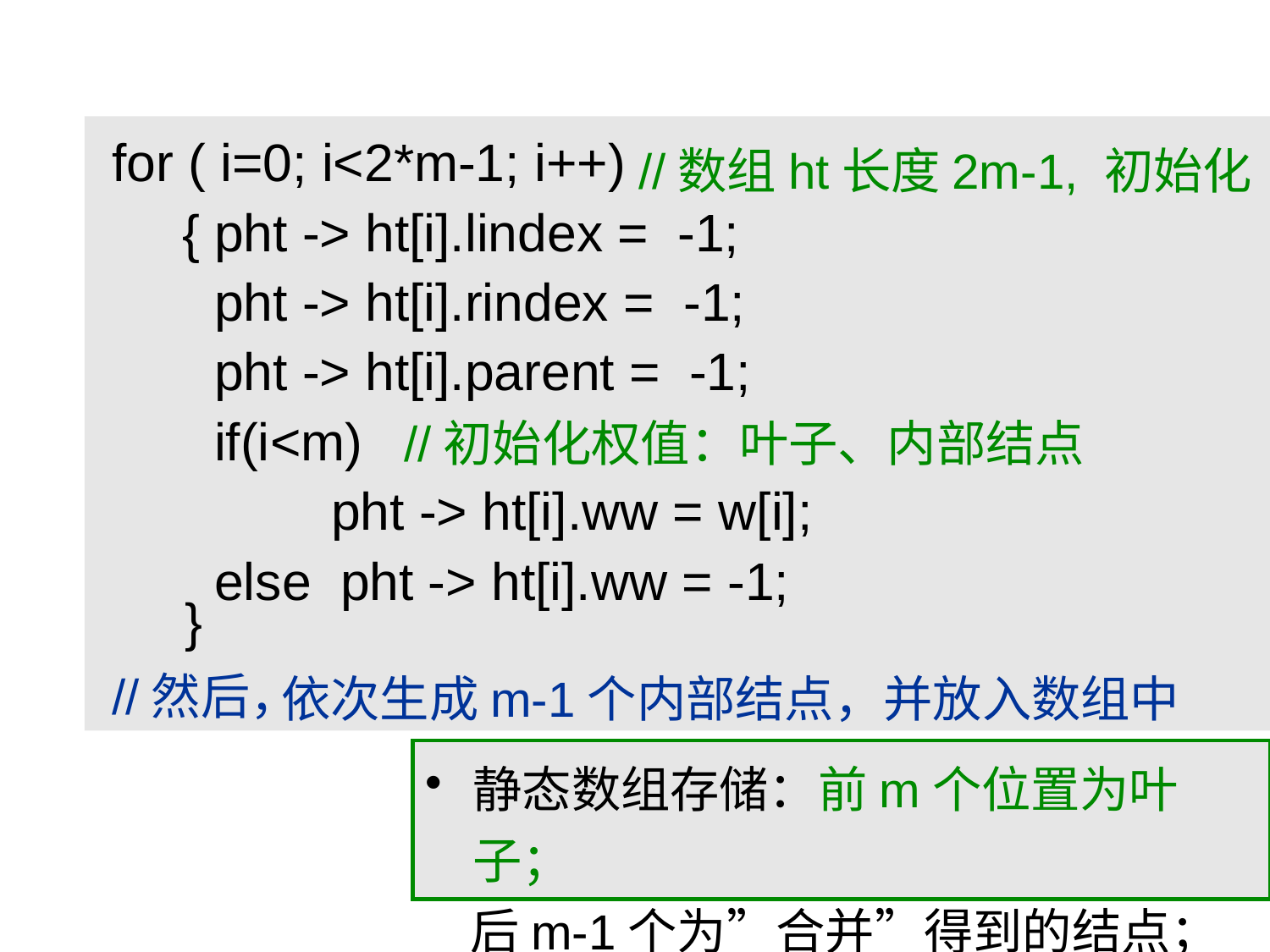

for ( i=0; i<2*m-1; i++)
       pht -> ht[i].lindex =  -1;
       pht -> ht[i].rindex =  -1;
       pht -> ht[i].parent =  -1;
       if(i<m)
               pht -> ht[i].ww = w[i];
       else  pht -> ht[i].ww = -1;
     }
//然后，
//数组ht长度2m-1, 初始化
{
//初始化权值：叶子、内部结点
依次生成m-1个内部结点，并放入数组中
静态数组存储：前m个位置为叶子；
   后m-1个为”合并”得到的结点；